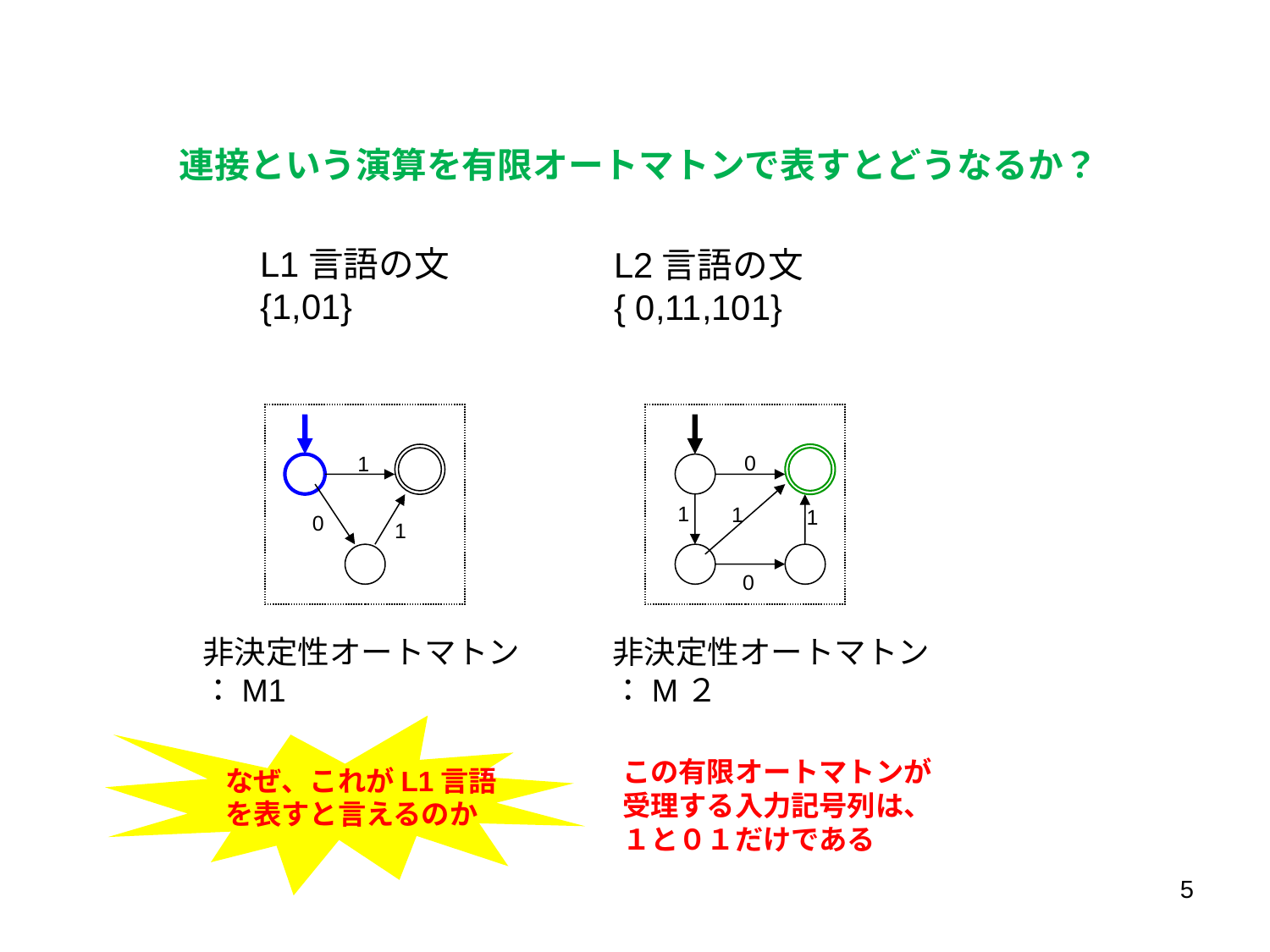

連接という演算を有限オートマトンで表すとどうなるか？
L1言語の文
{1,01}
L2言語の文
{ 0,11,101}

0
1

1

1
1
0
1

0

非決定性オートマトン
：M1

非決定性オートマトン
：M２

この有限オートマトンが
受理する入力記号列は、
１と０１だけである
なぜ、これがL1言語
を表すと言えるのか
5